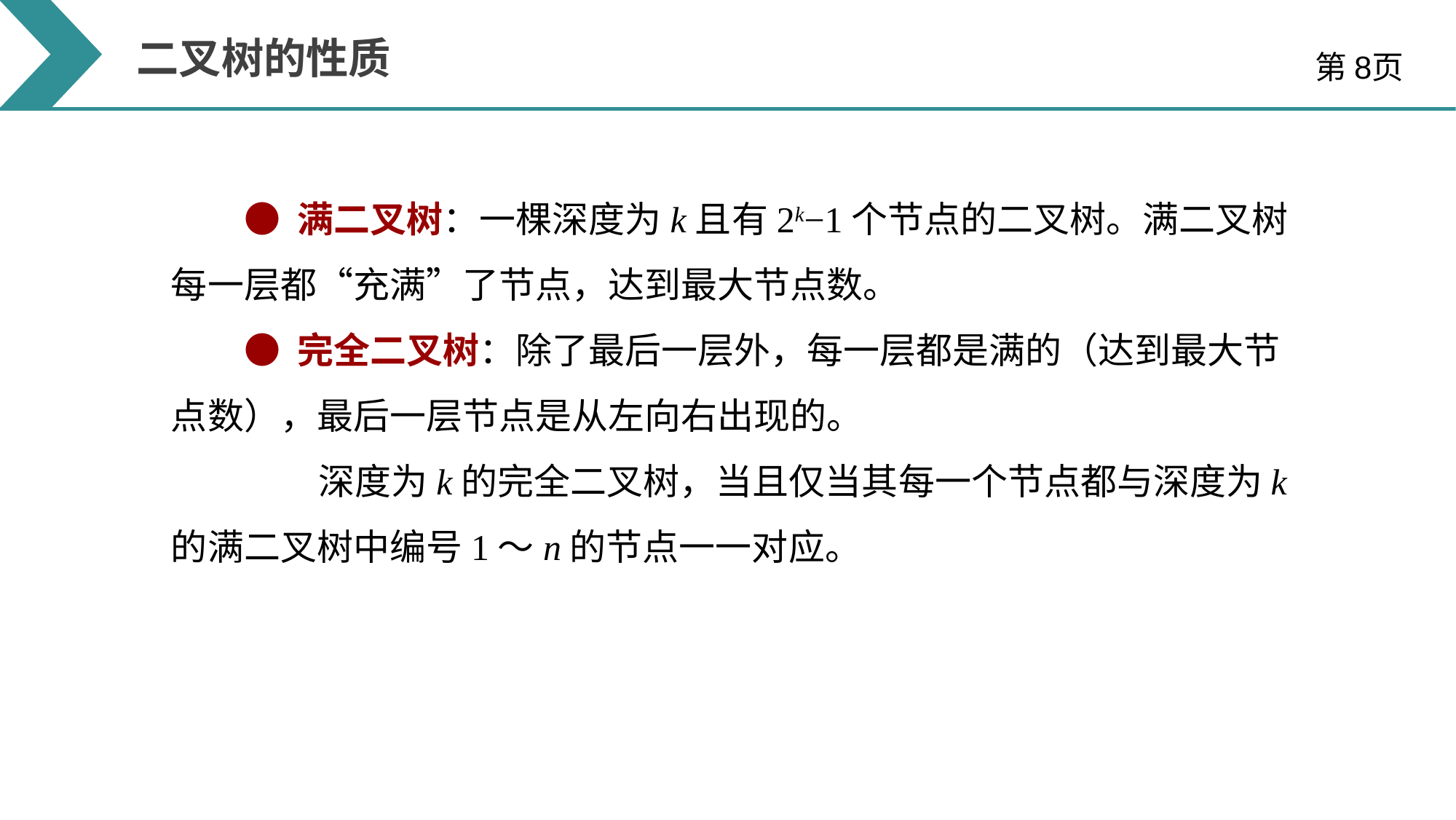

二叉树的性质
第8页
● 满二叉树：一棵深度为k且有2k−1个节点的二叉树。满二叉树每一层都“充满”了节点，达到最大节点数。
● 完全二叉树：除了最后一层外，每一层都是满的（达到最大节点数），最后一层节点是从左向右出现的。
        深度为k的完全二叉树，当且仅当其每一个节点都与深度为k 的满二叉树中编号1～n的节点一一对应。